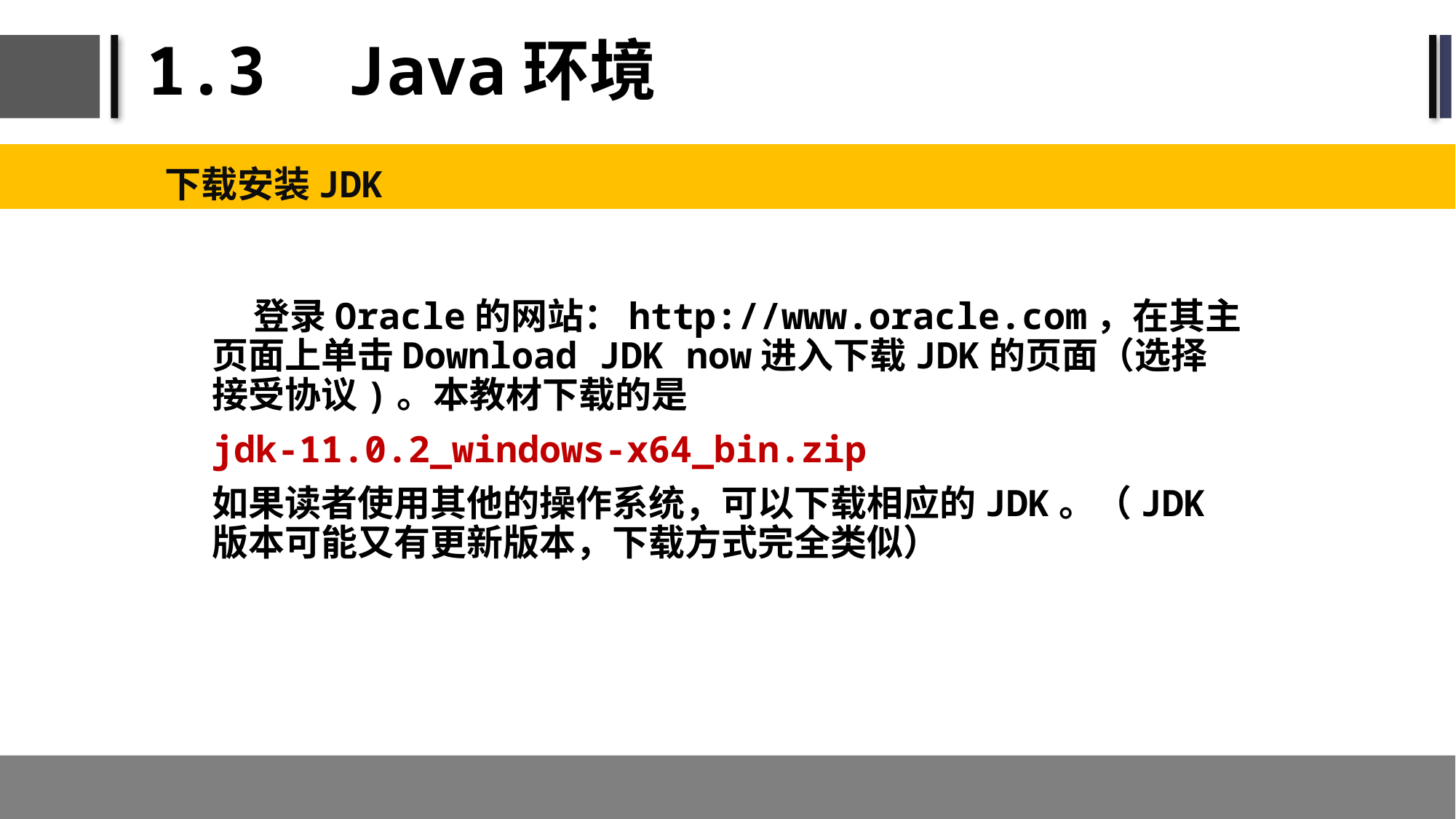

# 1.3  Java环境

下载安装JDK
    登录Oracle的网站：http://www.oracle.com，在其主页面上单击Download JDK now进入下载JDK的页面（选择接受协议)。本教材下载的是
jdk-11.0.2_windows-x64_bin.zip
如果读者使用其他的操作系统，可以下载相应的JDK。（JDK版本可能又有更新版本，下载方式完全类似）